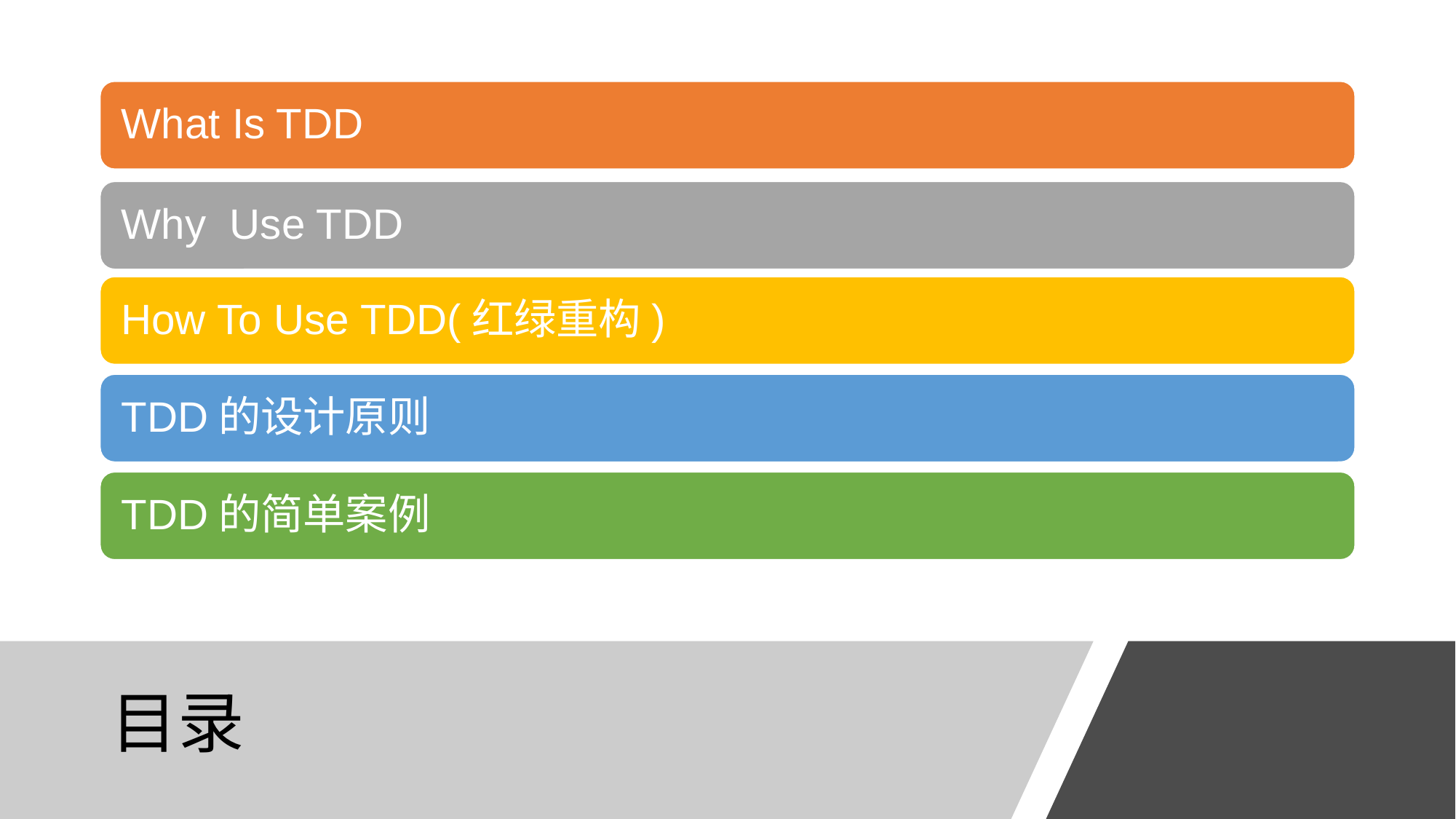

What Is TDD
Why  Use TDD
How To Use TDD(红绿重构)
TDD的设计原则
TDD的简单案例

# 目录
这次主要从以下五个方面进行分享，